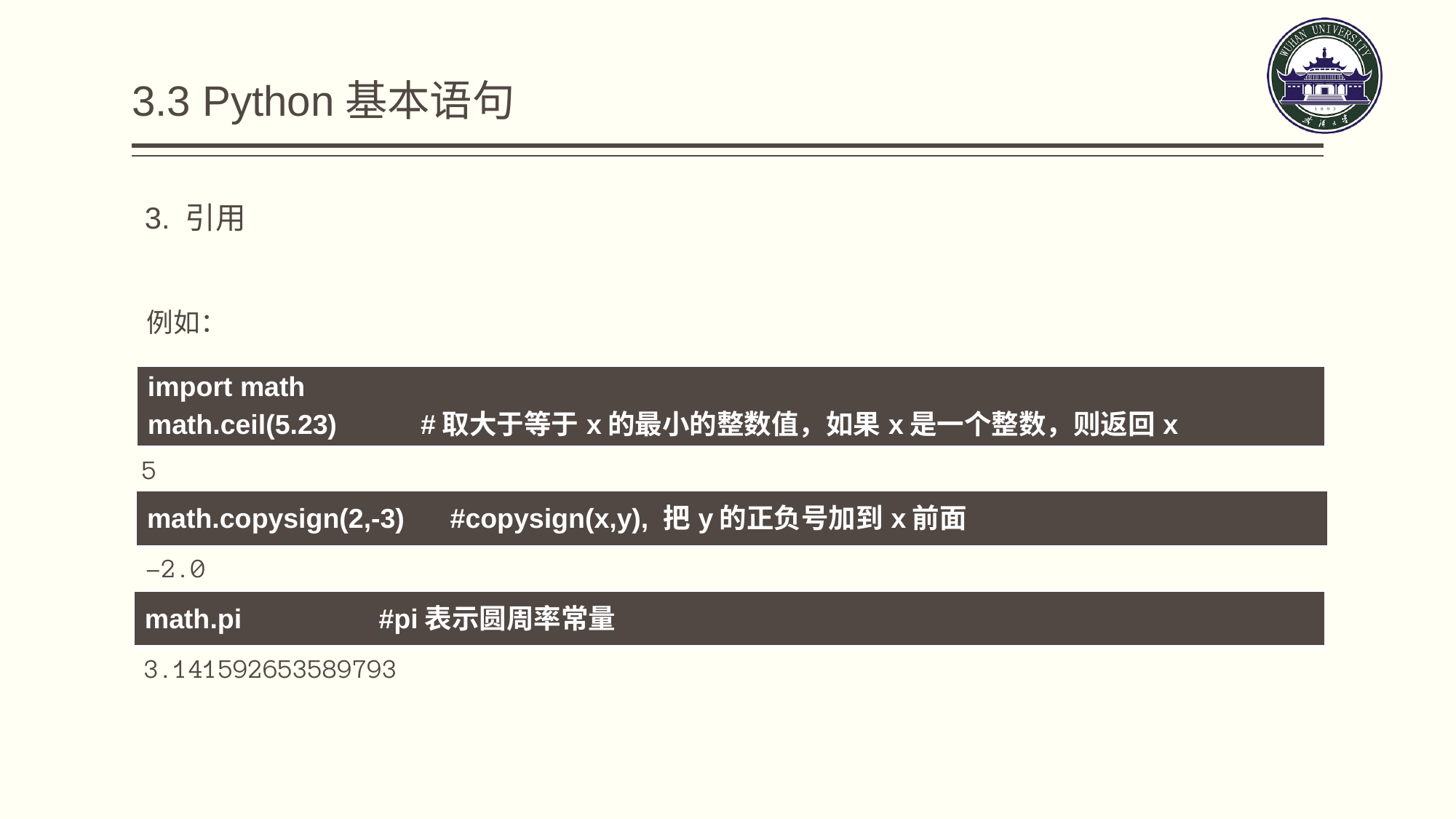

3.3 Python基本语句
3. 引用
例如：
| import math math.ceil(5.23) #取大于等于x的最小的整数值，如果x是一个整数，则返回x |
| --- |
5
| math.copysign(2,-3) #copysign(x,y), 把y的正负号加到x前面 |
| --- |
-2.0
| math.pi #pi表示圆周率常量 |
| --- |
3.141592653589793